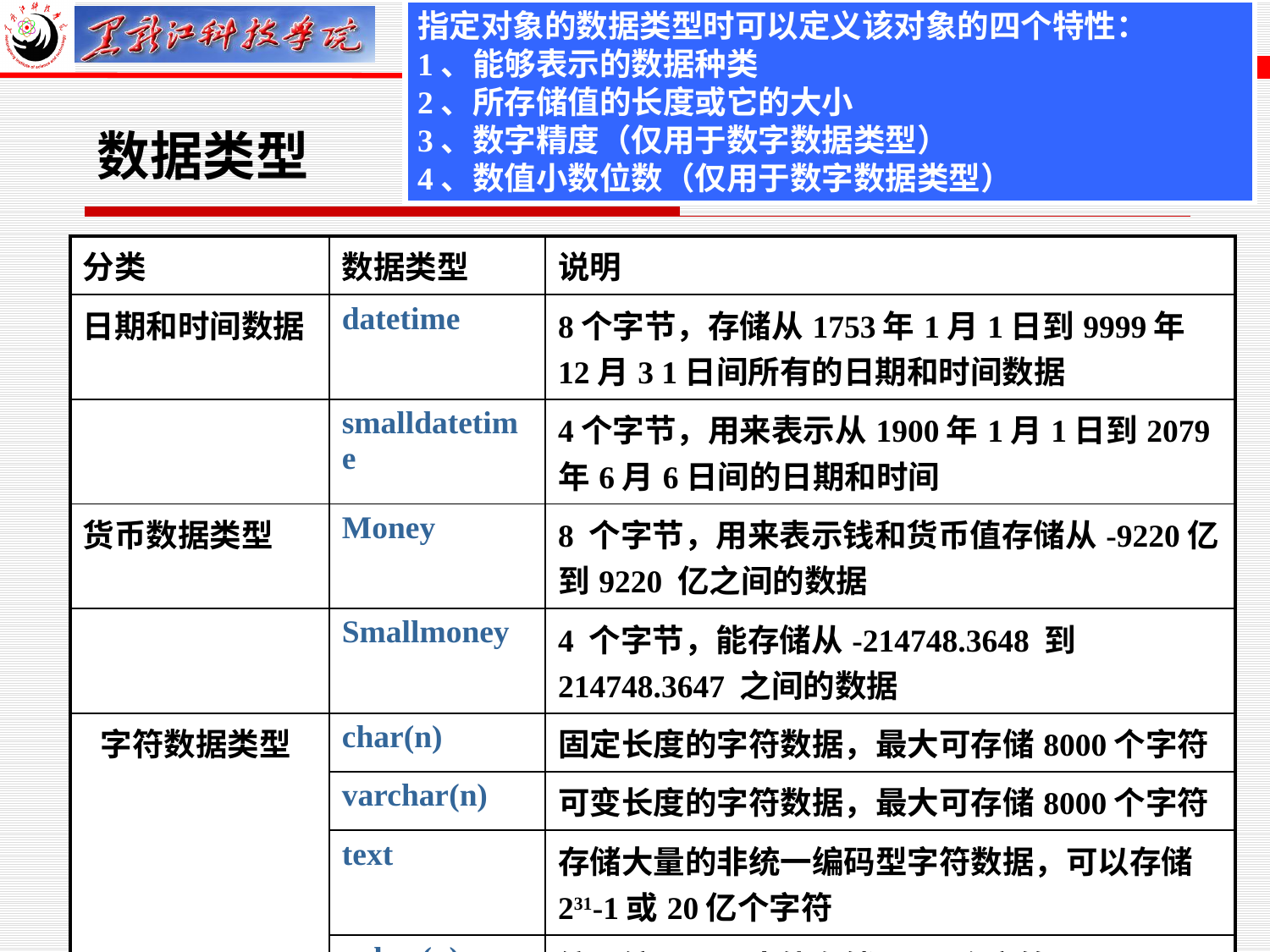

指定对象的数据类型时可以定义该对象的四个特性：
1、能够表示的数据种类
2、所存储值的长度或它的大小
3、数字精度（仅用于数字数据类型）
4、数值小数位数（仅用于数字数据类型）
数据类型
| 分类 | 数据类型 | 说明 |
| --- | --- | --- |
| 日期和时间数据 | datetime | 8个字节，存储从1753年1月1日到9999年12月3 1日间所有的日期和时间数据 |
|  | smalldatetime | 4个字节，用来表示从1900年1月1日到2079年6月6日间的日期和时间 |
| 货币数据类型 | Money | 8 个字节，用来表示钱和货币值存储从-9220亿到9220 亿之间的数据 |
|  | Smallmoney | 4 个字节，能存储从-214748.3648 到214748.3647 之间的数据 |
| 字符数据类型 | char(n) | 固定长度的字符数据，最大可存储8000个字符 |
|  | varchar(n) | 可变长度的字符数据，最大可存储8000个字符 |
|  | text | 存储大量的非统一编码型字符数据，可以存储231-1或20亿个字符 |
|  | nchar(n) | 统一编码，最大能存储4000个字符 |